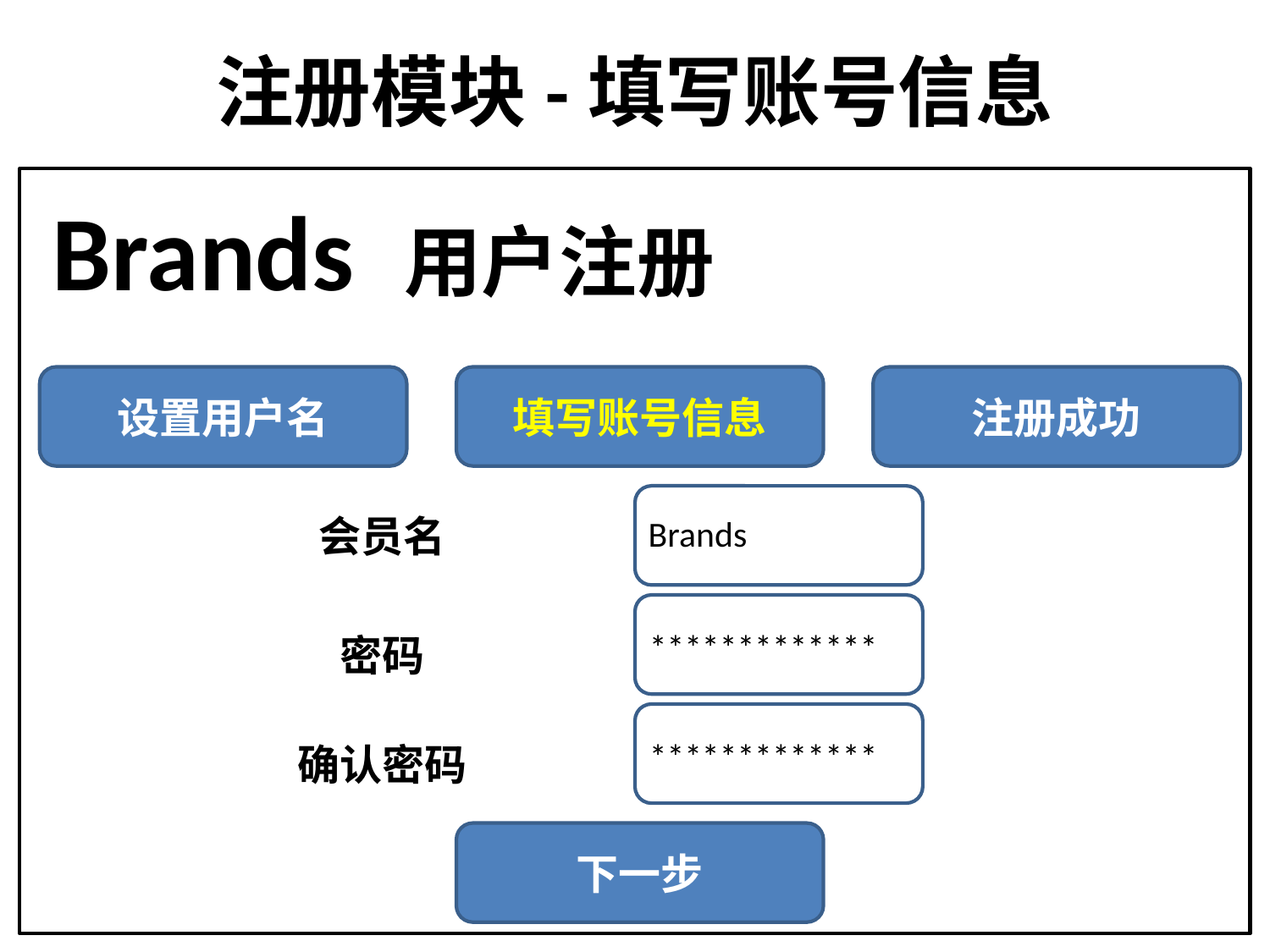

# 注册模块-填写账号信息

Brands 用户注册
设置用户名
填写账号信息
注册成功
会员名

密码

确认密码
下一步
Brands
*************
*************